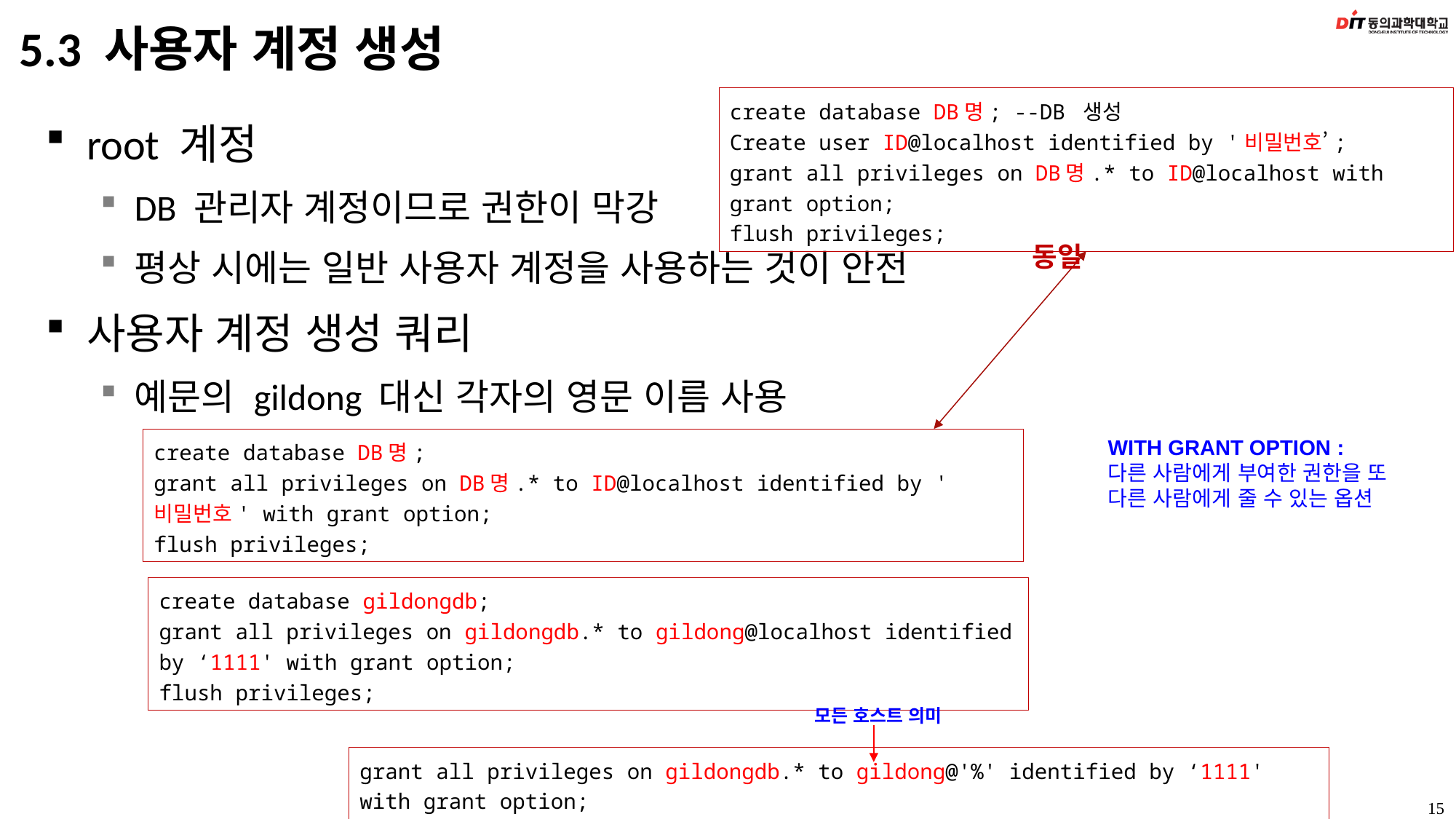

# 5.3 사용자 계정 생성
create database DB명; --DB 생성
Create user ID@localhost identified by '비밀번호’;
grant all privileges on DB명.* to ID@localhost with grant option;
flush privileges;
root 계정
DB 관리자 계정이므로 권한이 막강
평상 시에는 일반 사용자 계정을 사용하는 것이 안전
사용자 계정 생성 쿼리
예문의 gildong 대신 각자의 영문 이름 사용
동일
create database DB명;
grant all privileges on DB명.* to ID@localhost identified by '비밀번호' with grant option;
flush privileges;
WITH GRANT OPTION :
다른 사람에게 부여한 권한을 또 다른 사람에게 줄 수 있는 옵션
create database gildongdb;
grant all privileges on gildongdb.* to gildong@localhost identified by ‘1111' with grant option;
flush privileges;
모든 호스트 의미
grant all privileges on gildongdb.* to gildong@'%' identified by ‘1111' with grant option;
15